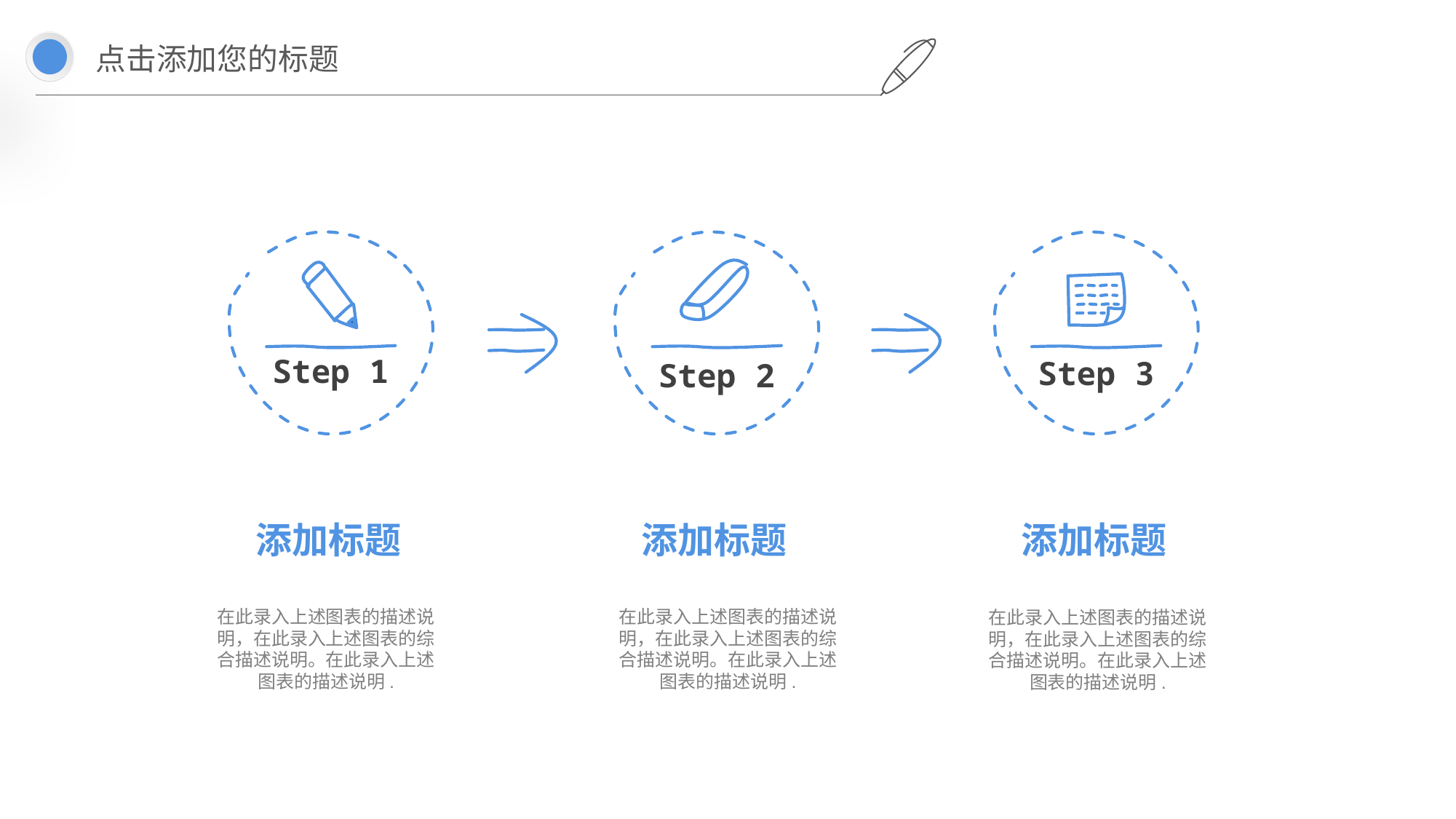

点击添加您的标题

Step 1

Step 3
Step 2
添加标题
在此录入上述图表的描述说明，在此录入上述图表的综合描述说明。在此录入上述图表的描述说明.
添加标题
在此录入上述图表的描述说明，在此录入上述图表的综合描述说明。在此录入上述图表的描述说明.
添加标题
在此录入上述图表的描述说明，在此录入上述图表的综合描述说明。在此录入上述图表的描述说明.